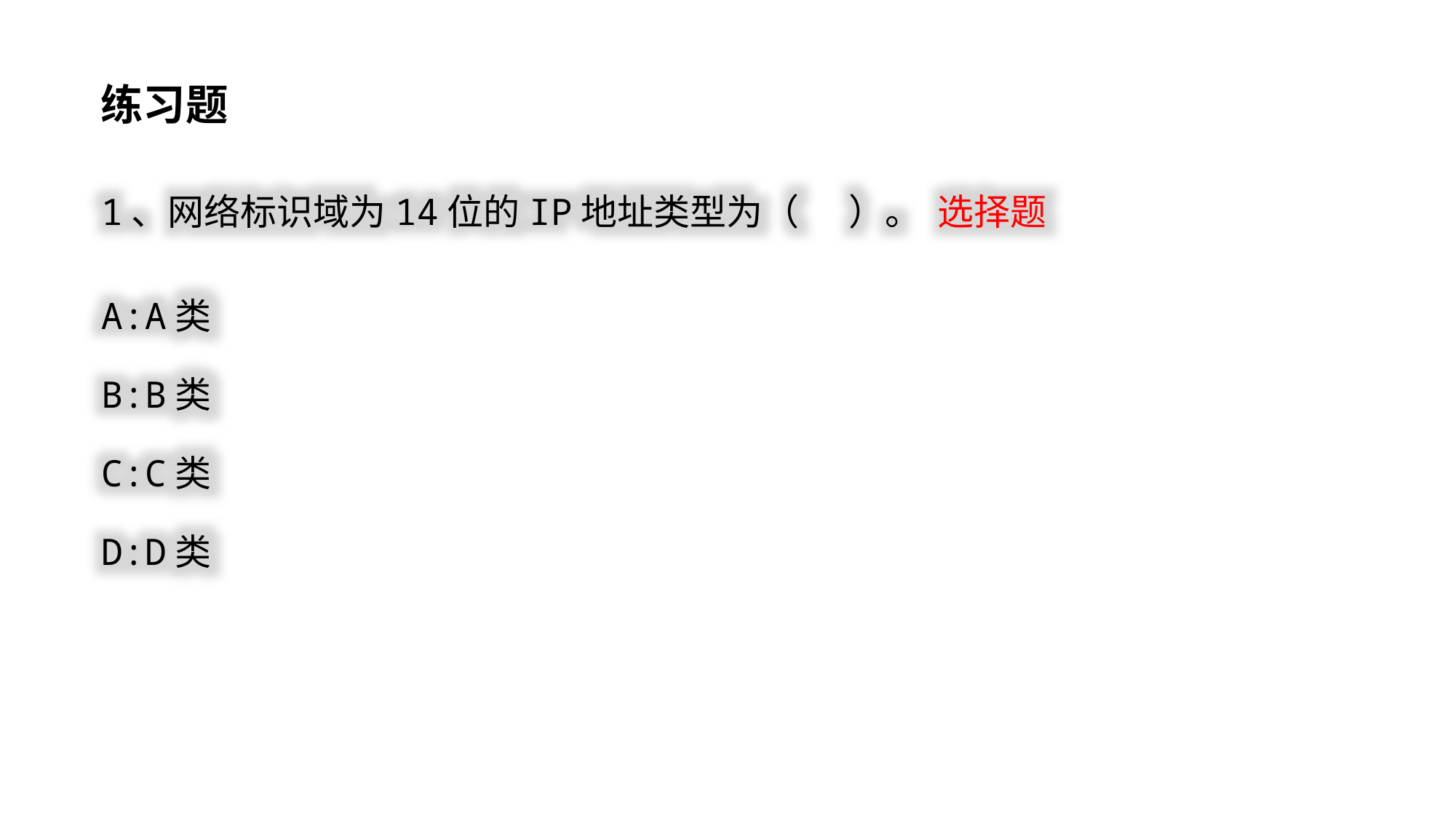

练习题
1、网络标识域为14位的IP地址类型为（      ）。  选择题

A:A类

B:B类

C:C类

D:D类